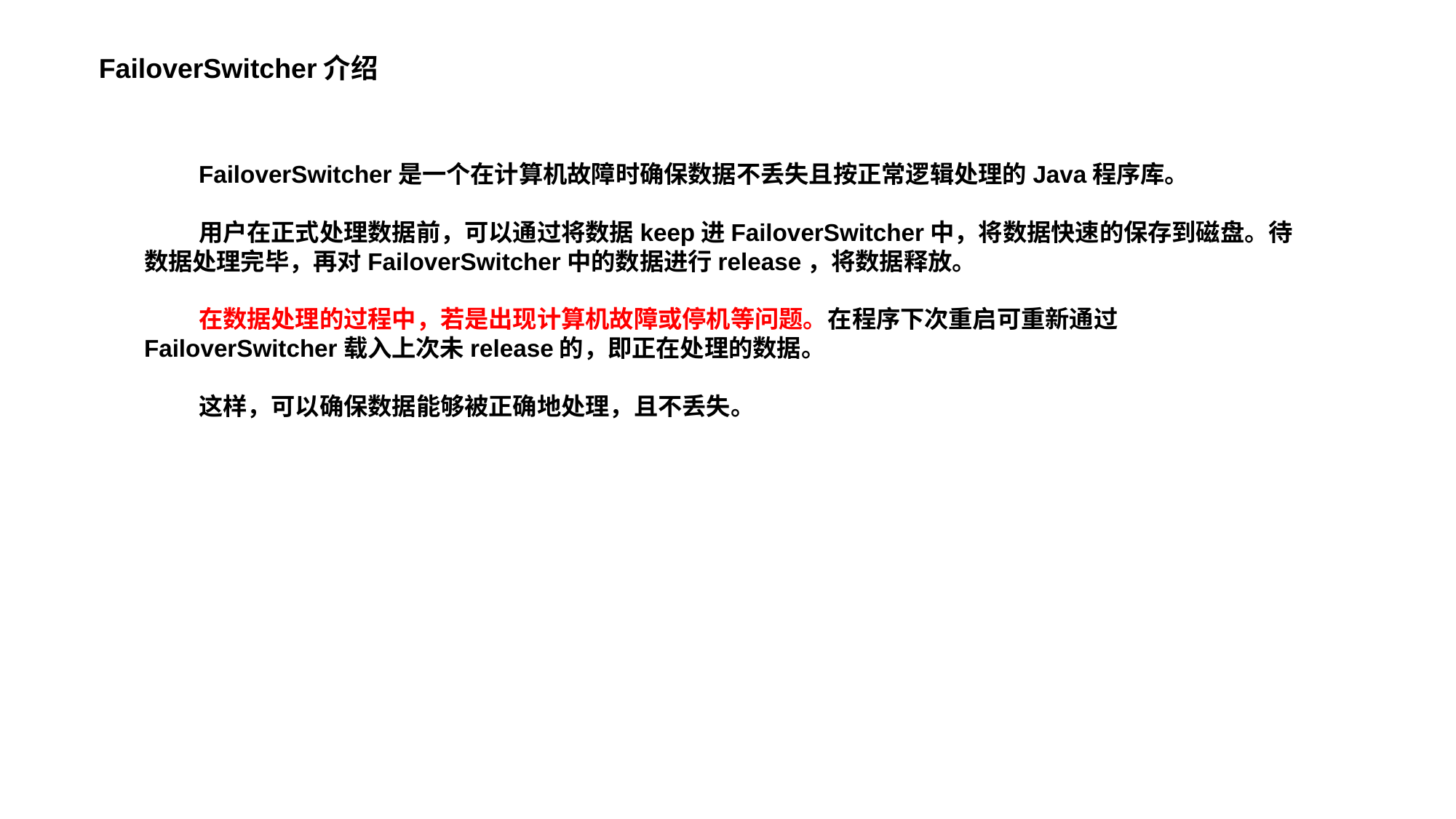

FailoverSwitcher介绍
FailoverSwitcher是一个在计算机故障时确保数据不丢失且按正常逻辑处理的Java程序库。

用户在正式处理数据前，可以通过将数据keep进FailoverSwitcher中，将数据快速的保存到磁盘。待数据处理完毕，再对FailoverSwitcher中的数据进行release，将数据释放。

在数据处理的过程中，若是出现计算机故障或停机等问题。在程序下次重启可重新通过FailoverSwitcher载入上次未release的，即正在处理的数据。

这样，可以确保数据能够被正确地处理，且不丢失。